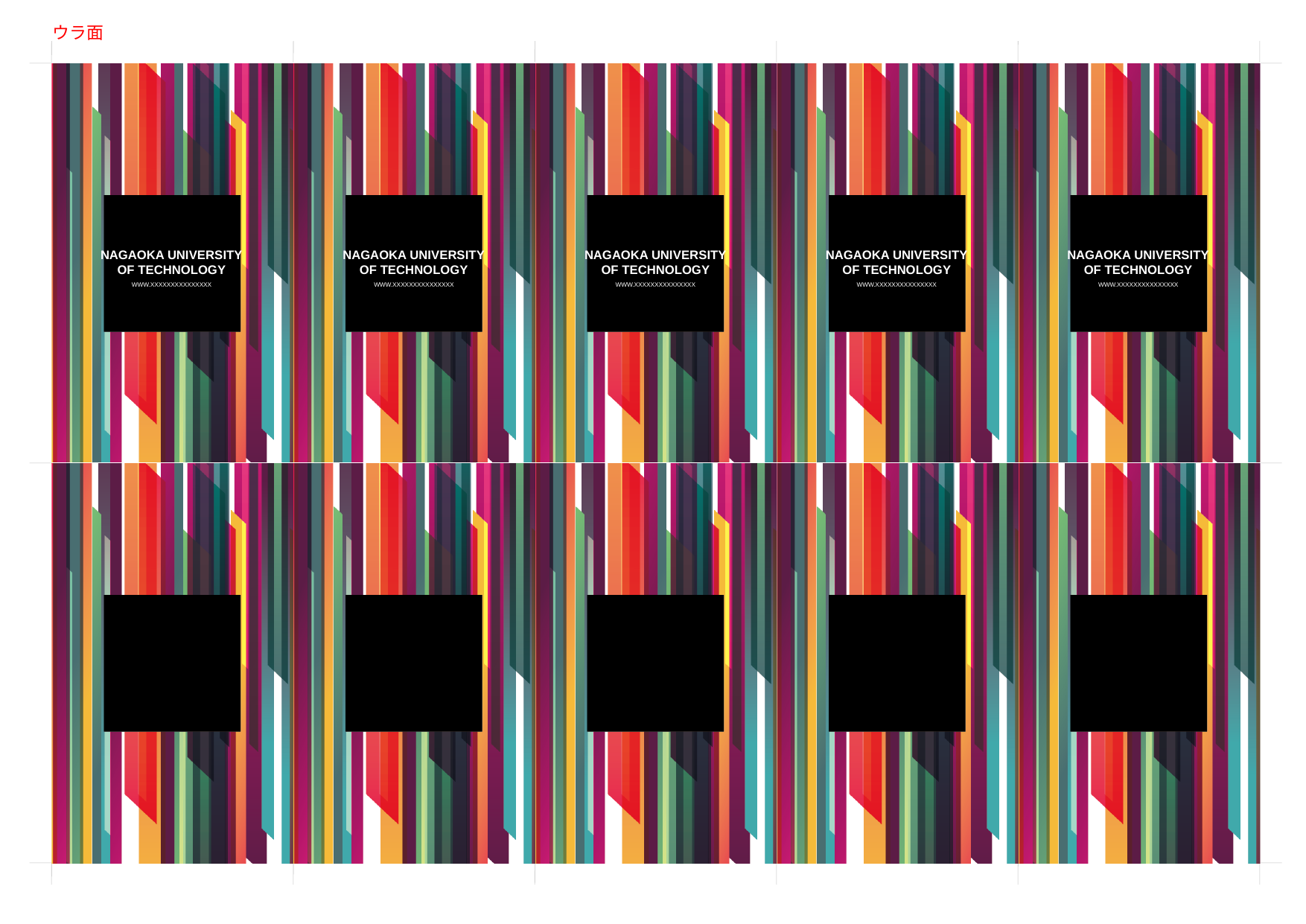

ウラ面
NAGAOKA UNIVERSITY
OF TECHNOLOGY
NAGAOKA UNIVERSITY
OF TECHNOLOGY
WWW.XXXXXXXXXXXXXXX
NAGAOKA UNIVERSITY
OF TECHNOLOGY
WWW.XXXXXXXXXXXXXXX
NAGAOKA UNIVERSITY
OF TECHNOLOGY
WWW.XXXXXXXXXXXXXXX
NAGAOKA UNIVERSITY
OF TECHNOLOGY
WWW.XXXXXXXXXXXXXXX
WWW.XXXXXXXXXXXXXXX